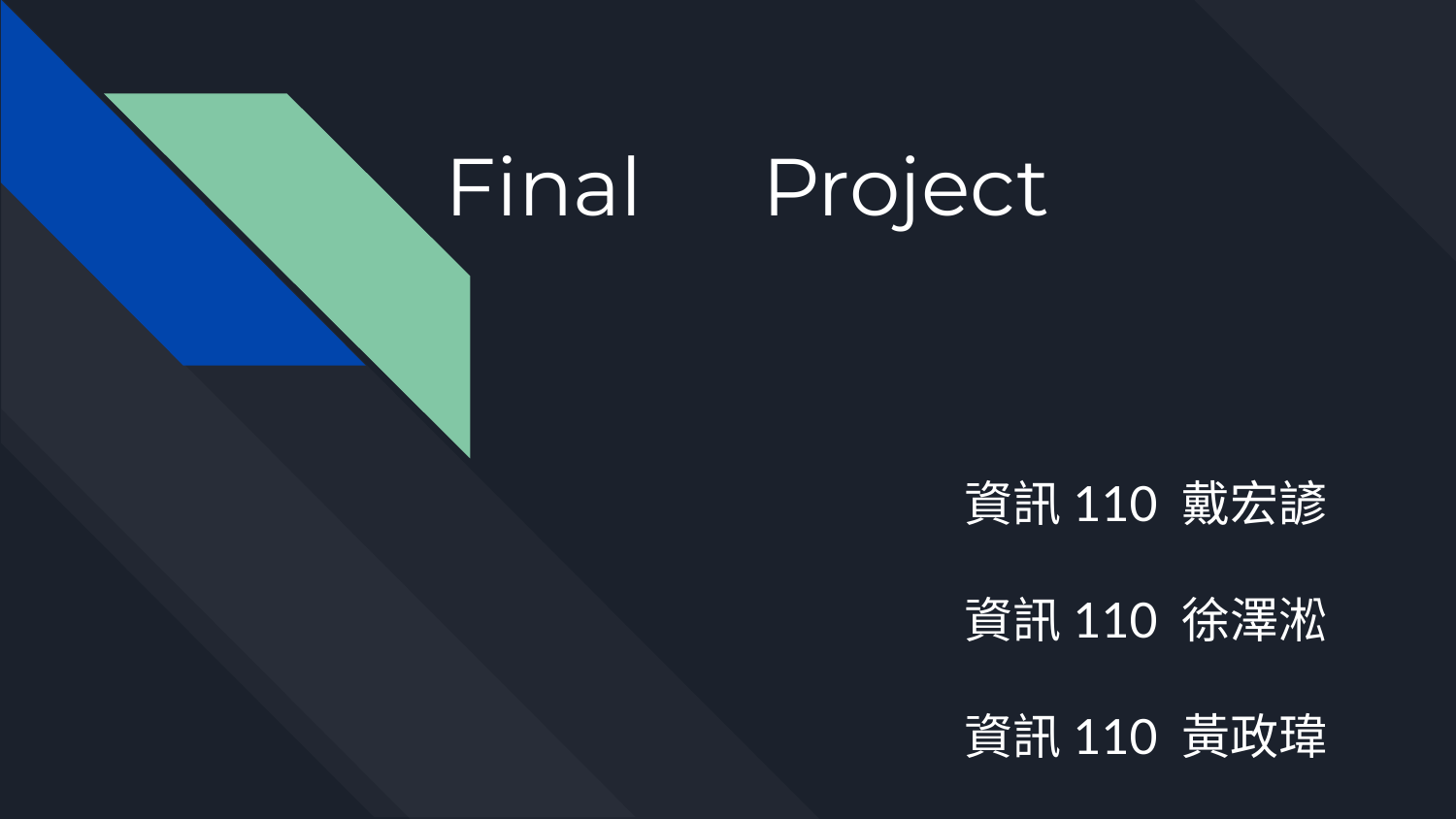

# Final　Project
資訊110 戴宏諺

資訊110 徐澤淞

資訊110 黃政瑋